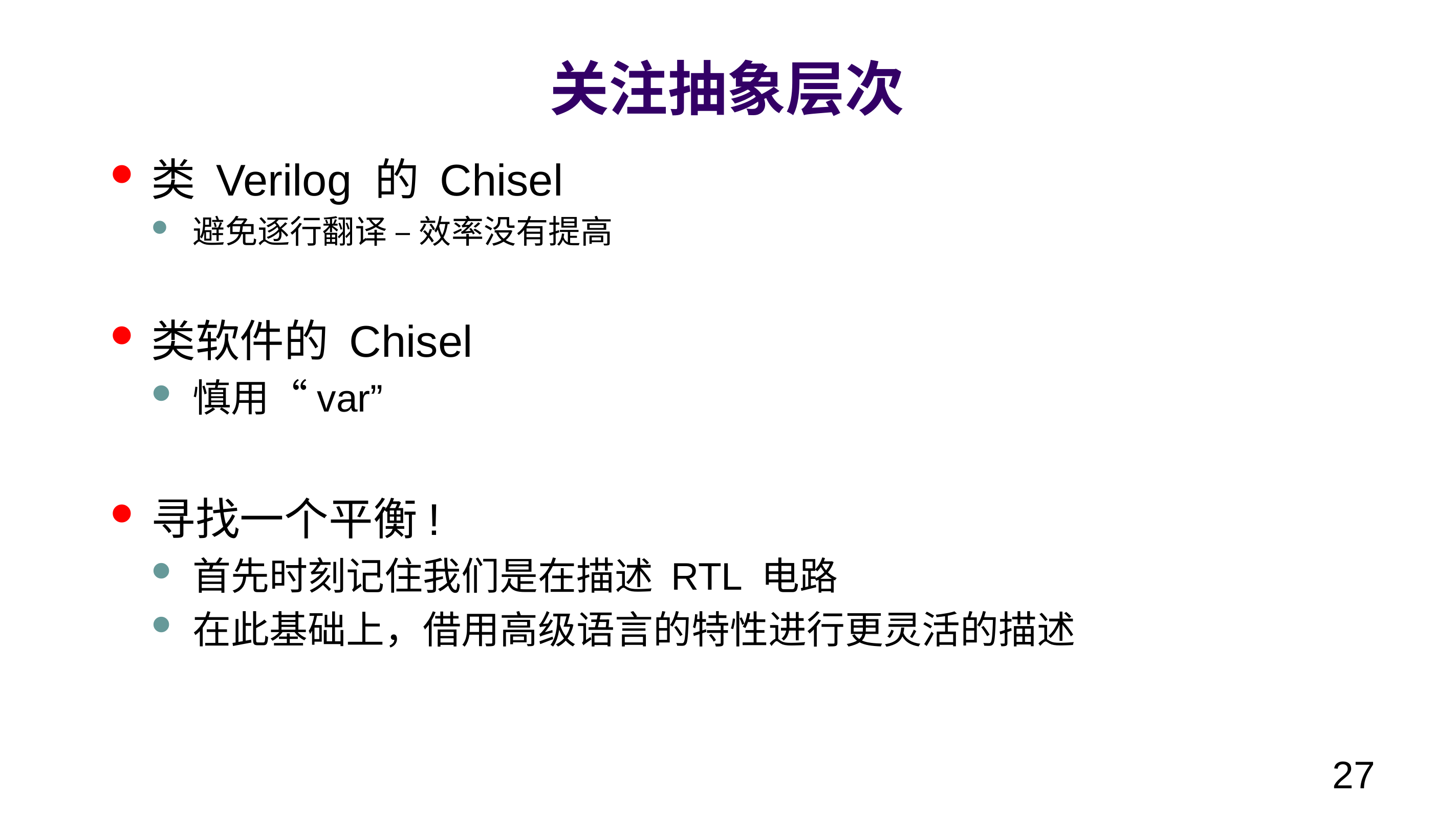

# 关注抽象层次
类 Verilog 的 Chisel
避免逐行翻译 – 效率没有提高

类软件的 Chisel
慎用“var”

寻找一个平衡!
首先时刻记住我们是在描述 RTL 电路
在此基础上，借用高级语言的特性进行更灵活的描述
27